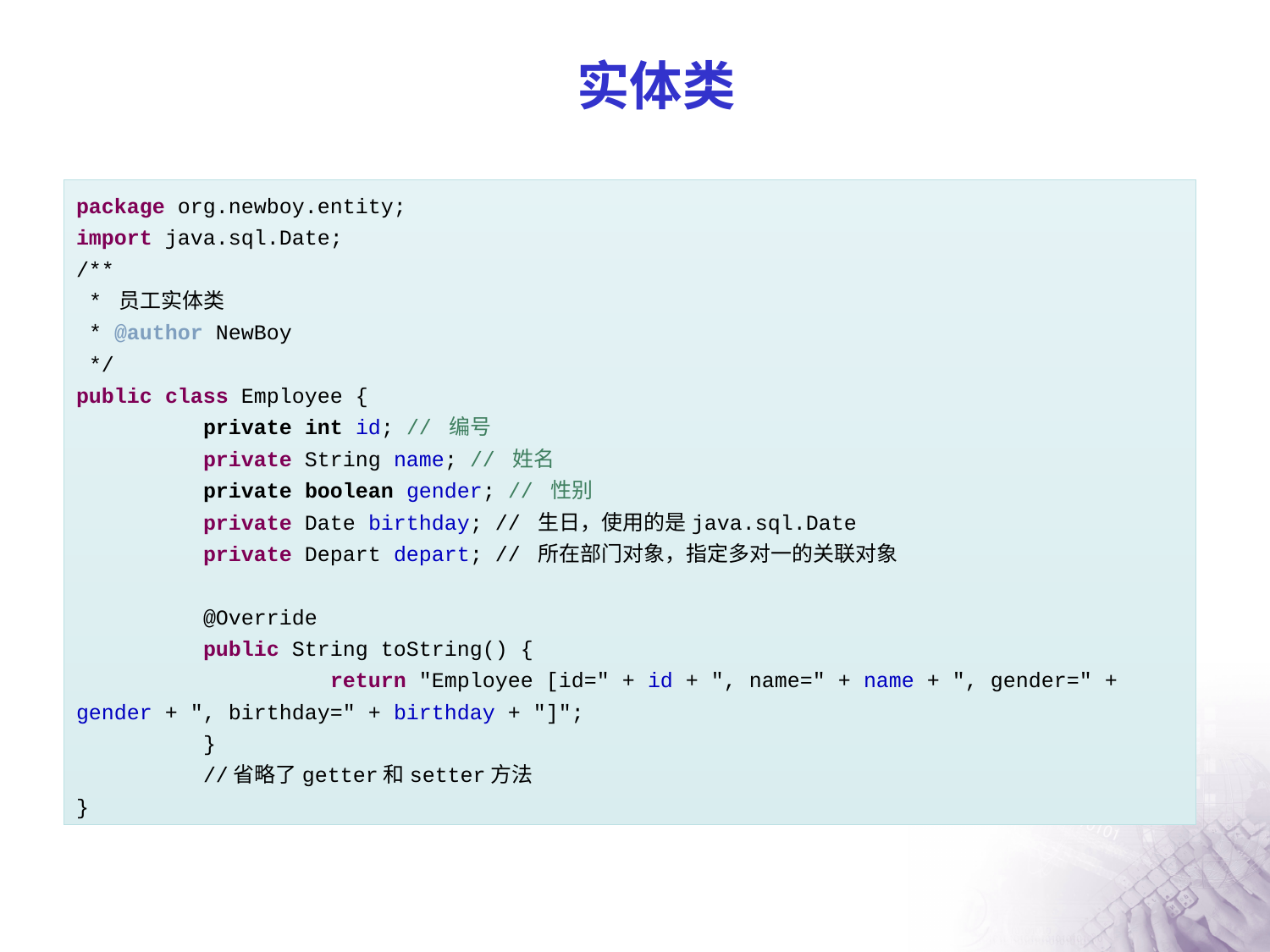

# 实体类
package org.newboy.entity;
import java.sql.Date;
/**
 * 员工实体类
 * @author NewBoy
 */
public class Employee {
	private int id; // 编号
	private String name; // 姓名
	private boolean gender; // 性别
	private Date birthday; // 生日，使用的是java.sql.Date
	private Depart depart; // 所在部门对象，指定多对一的关联对象

	@Override
	public String toString() {
		return "Employee [id=" + id + ", name=" + name + ", gender=" + gender + ", birthday=" + birthday + "]";
	}
	//省略了getter和setter方法
}